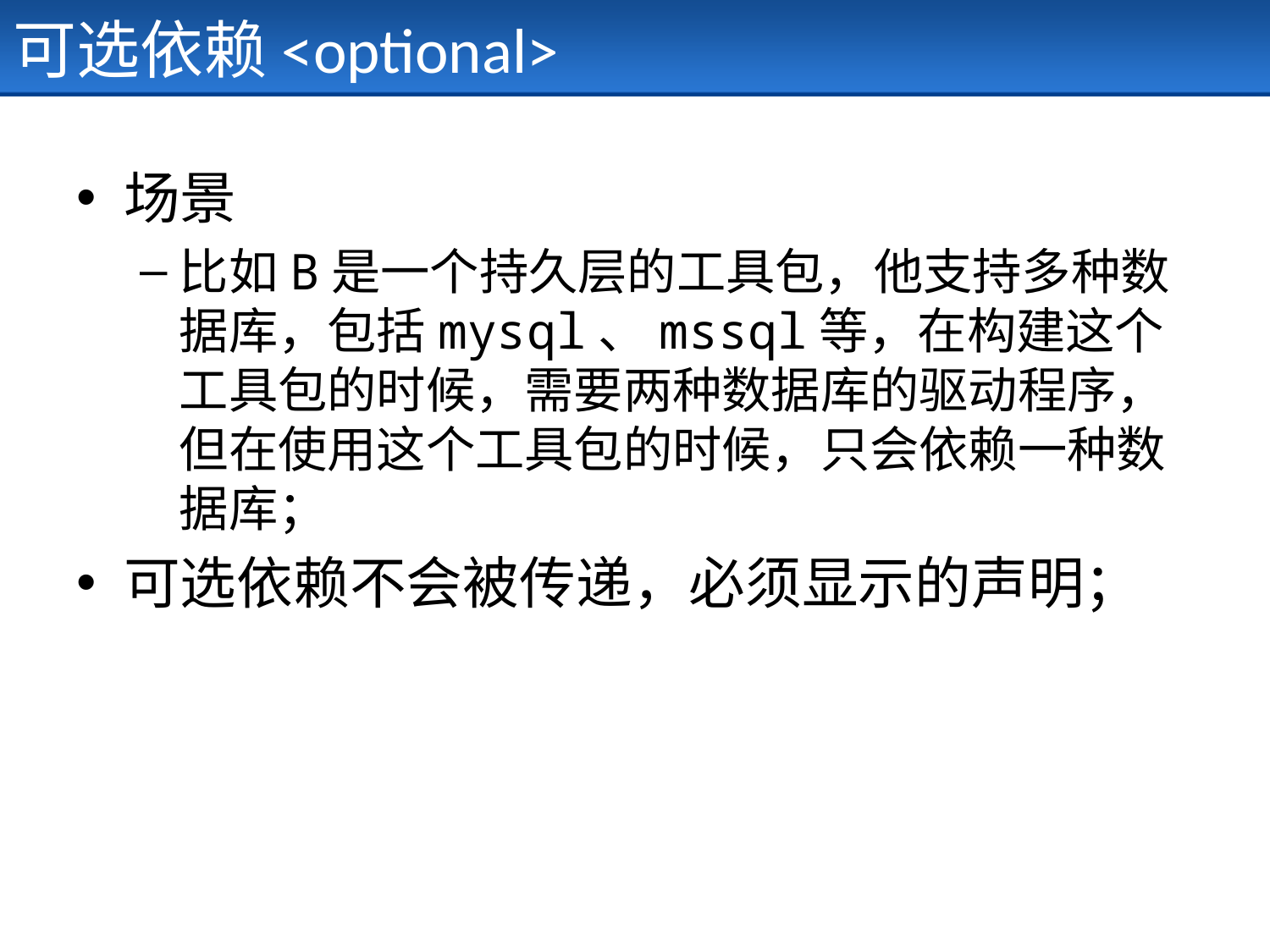

# 可选依赖<optional>
场景
比如B是一个持久层的工具包，他支持多种数据库，包括mysql、mssql等，在构建这个工具包的时候，需要两种数据库的驱动程序，但在使用这个工具包的时候，只会依赖一种数据库；
可选依赖不会被传递，必须显示的声明；